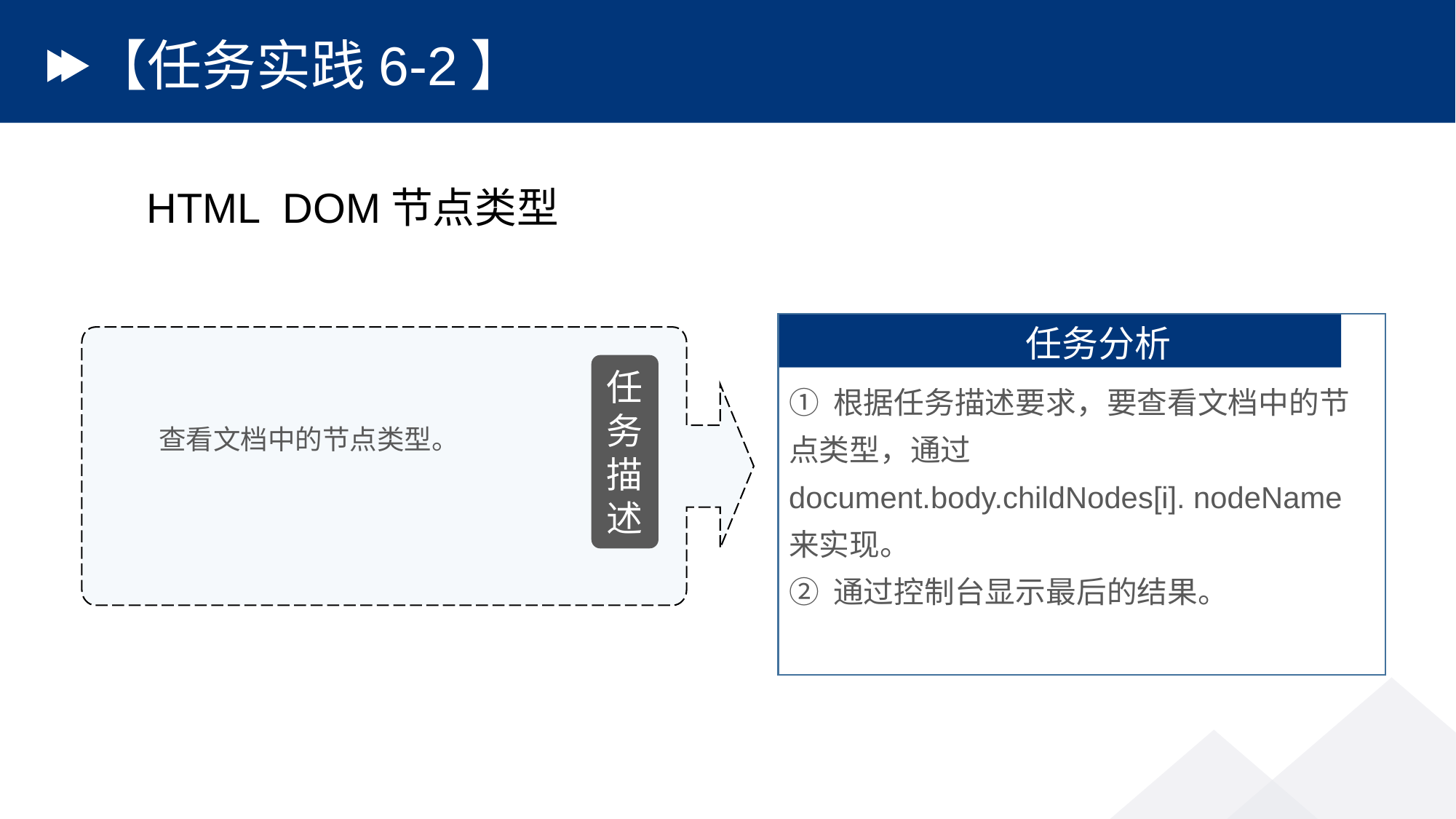

# 【任务实践6-2】
HTML  DOM节点类型

任务分析
① 根据任务描述要求，要查看文档中的节点类型，通过document.body.childNodes[i]. nodeName来实现。
② 通过控制台显示最后的结果。

任务描述
查看文档中的节点类型。